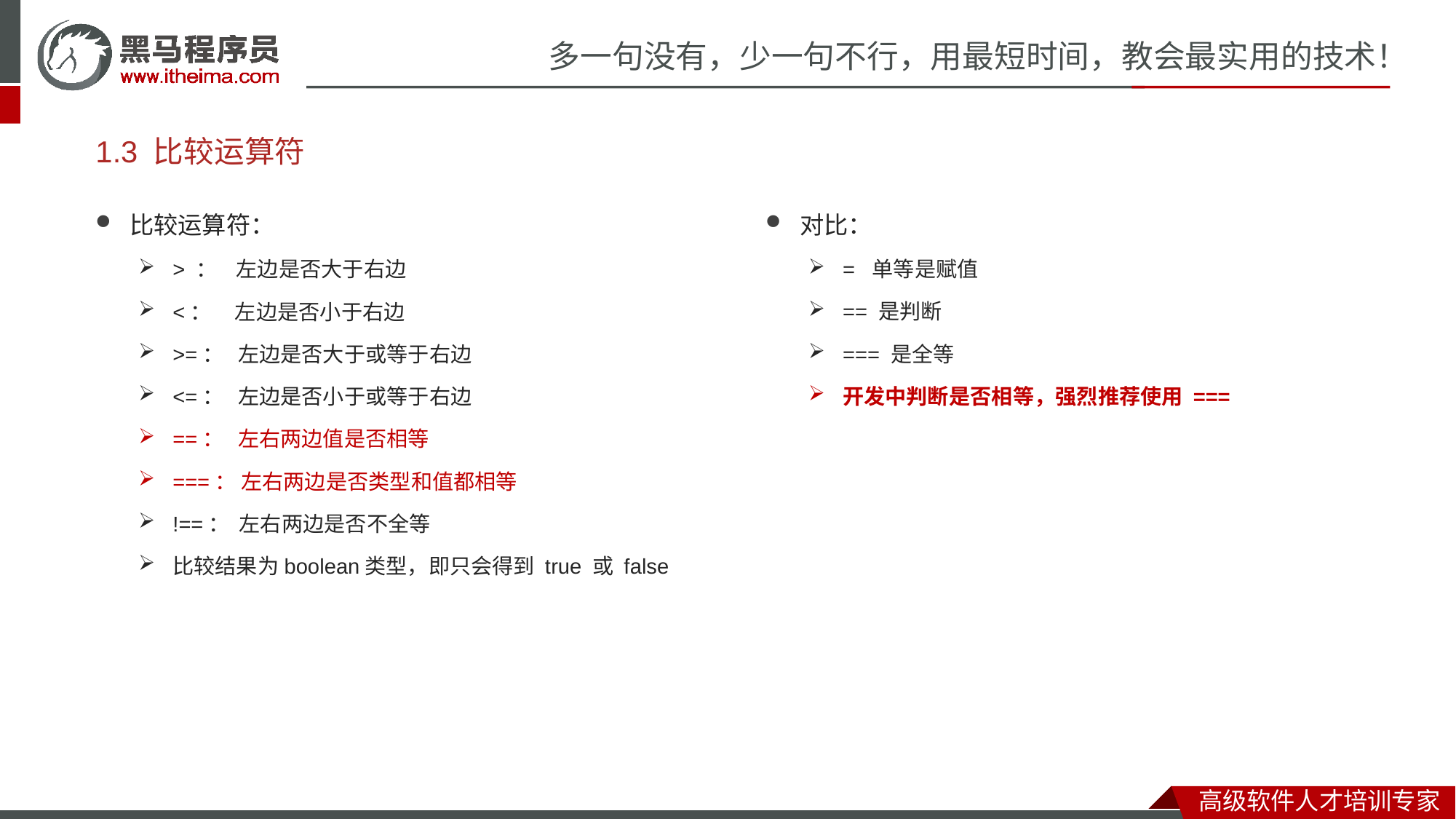

# 1.3 比较运算符
比较运算符：
> ：    左边是否大于右边
<：     左边是否小于右边
>=：   左边是否大于或等于右边
<=：   左边是否小于或等于右边
==：   左右两边值是否相等
===： 左右两边是否类型和值都相等
!==：  左右两边是否不全等
比较结果为boolean类型，即只会得到 true 或 false
对比：
=  单等是赋值
== 是判断
=== 是全等
开发中判断是否相等，强烈推荐使用 ===